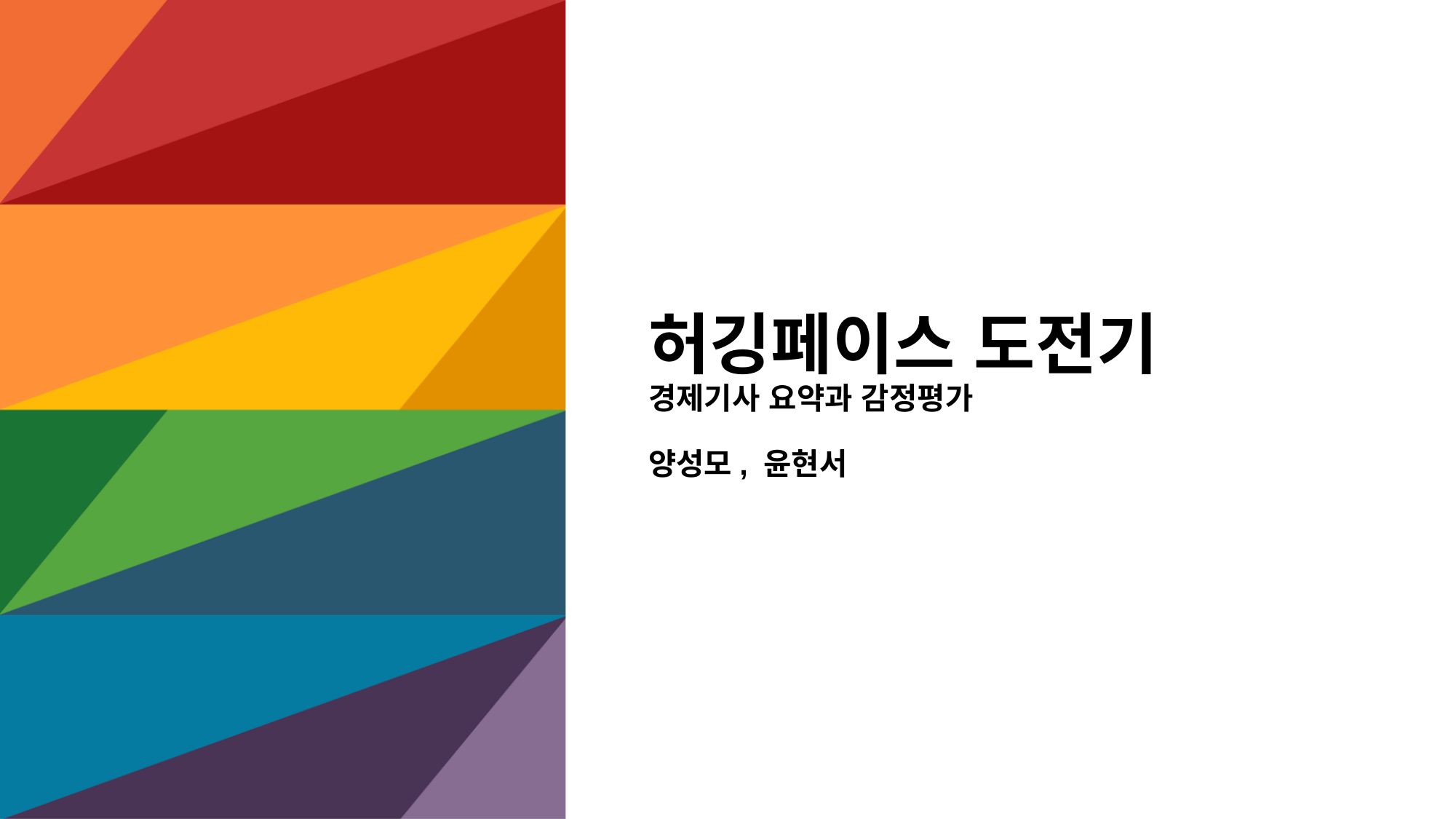

# 허깅페이스 도전기 경제기사 요약과 감정평가 양성모, 윤현서